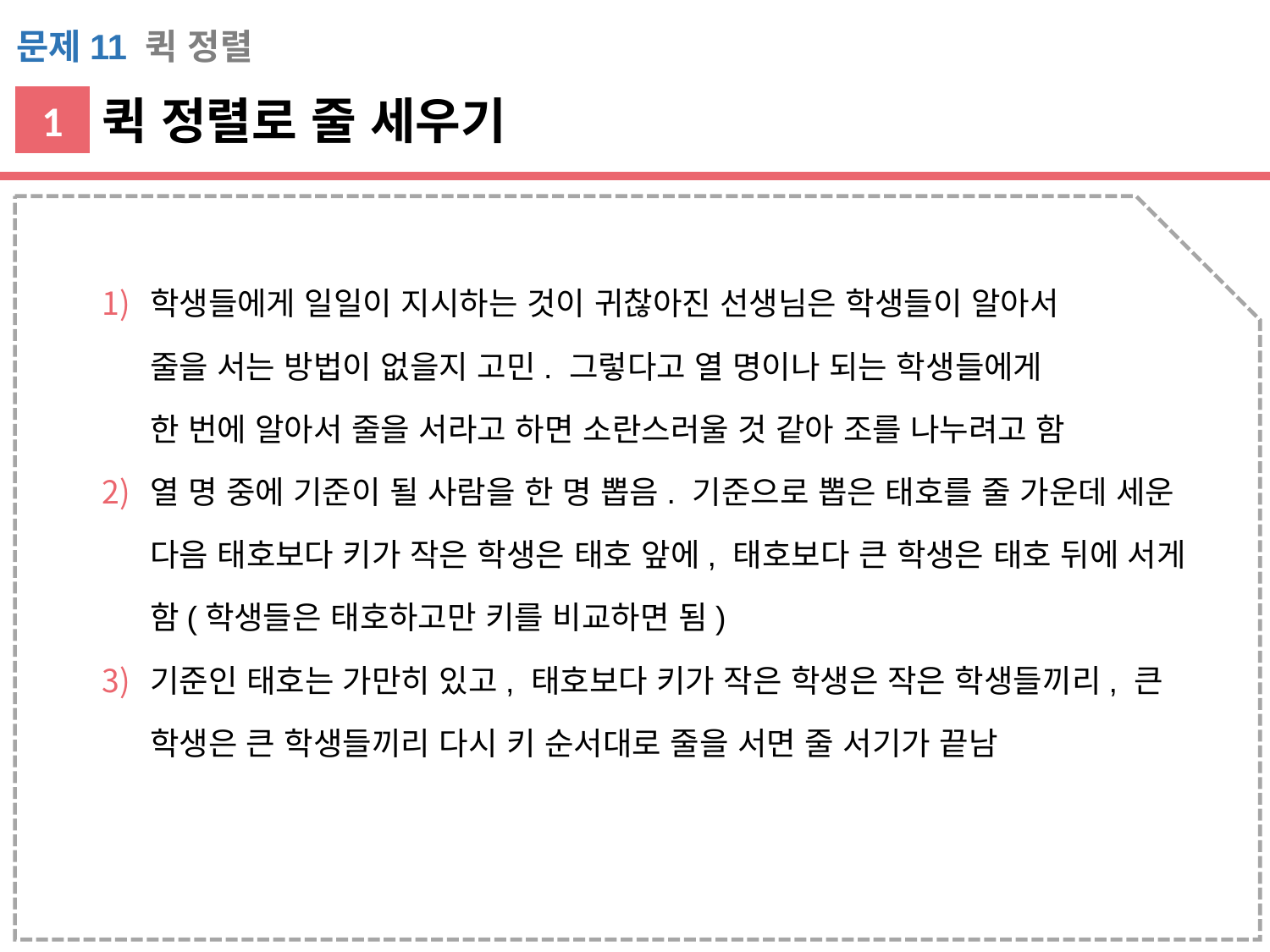

문제11 퀵 정렬
퀵 정렬로 줄 세우기
1

학생들에게 일일이 지시하는 것이 귀찮아진 선생님은 학생들이 알아서
줄을 서는 방법이 없을지 고민. 그렇다고 열 명이나 되는 학생들에게
한 번에 알아서 줄을 서라고 하면 소란스러울 것 같아 조를 나누려고 함
열 명 중에 기준이 될 사람을 한 명 뽑음. 기준으로 뽑은 태호를 줄 가운데 세운 다음 태호보다 키가 작은 학생은 태호 앞에, 태호보다 큰 학생은 태호 뒤에 서게 함(학생들은 태호하고만 키를 비교하면 됨)
기준인 태호는 가만히 있고, 태호보다 키가 작은 학생은 작은 학생들끼리, 큰 학생은 큰 학생들끼리 다시 키 순서대로 줄을 서면 줄 서기가 끝남